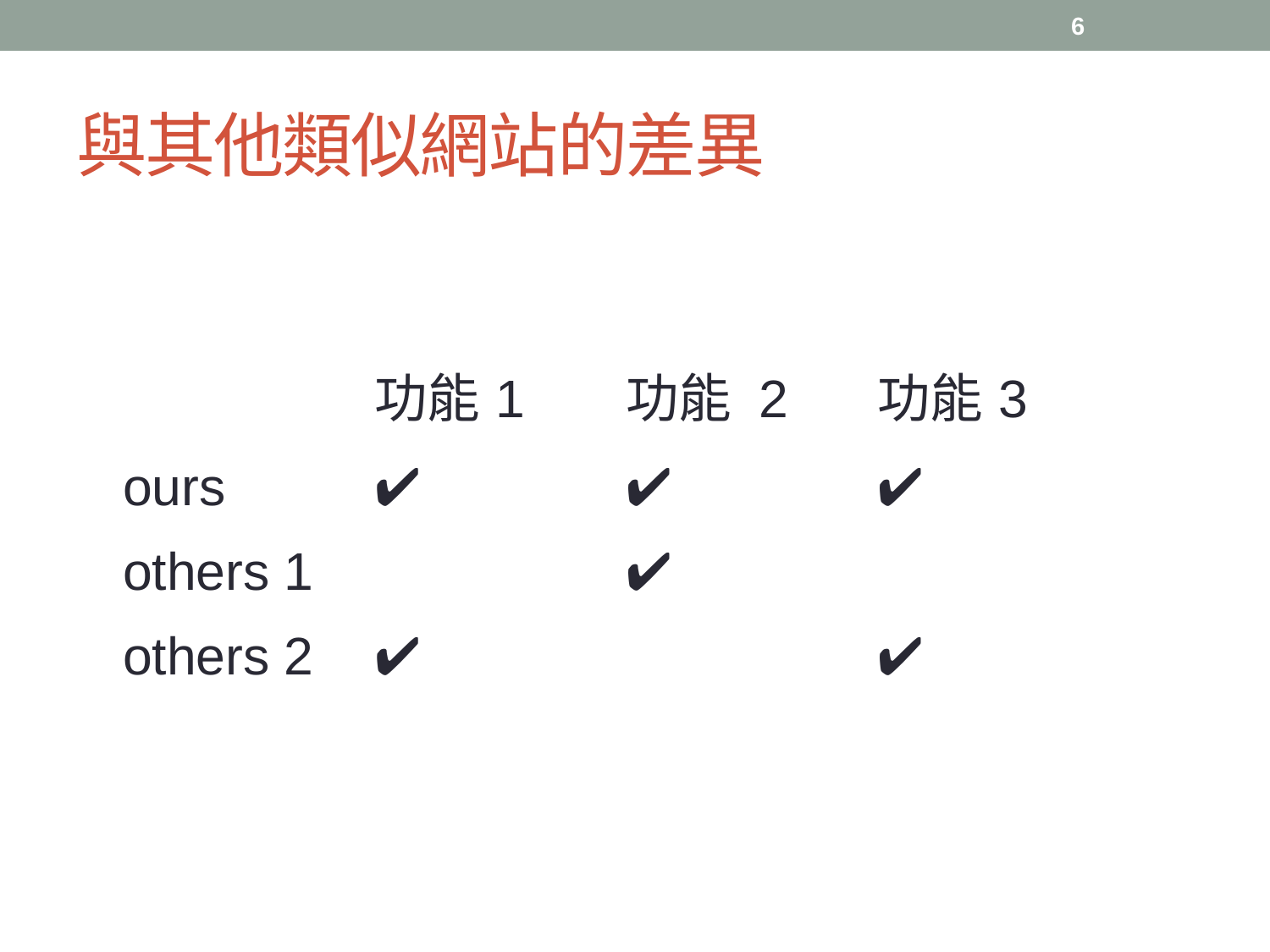

6
# 與其他類似網站的差異
|  | 功能1 | 功能 2 | 功能3 |
| --- | --- | --- | --- |
| ours | ✔ | ✔ | ✔ |
| others 1 |  | ✔ |  |
| others 2 | ✔ |  | ✔ |